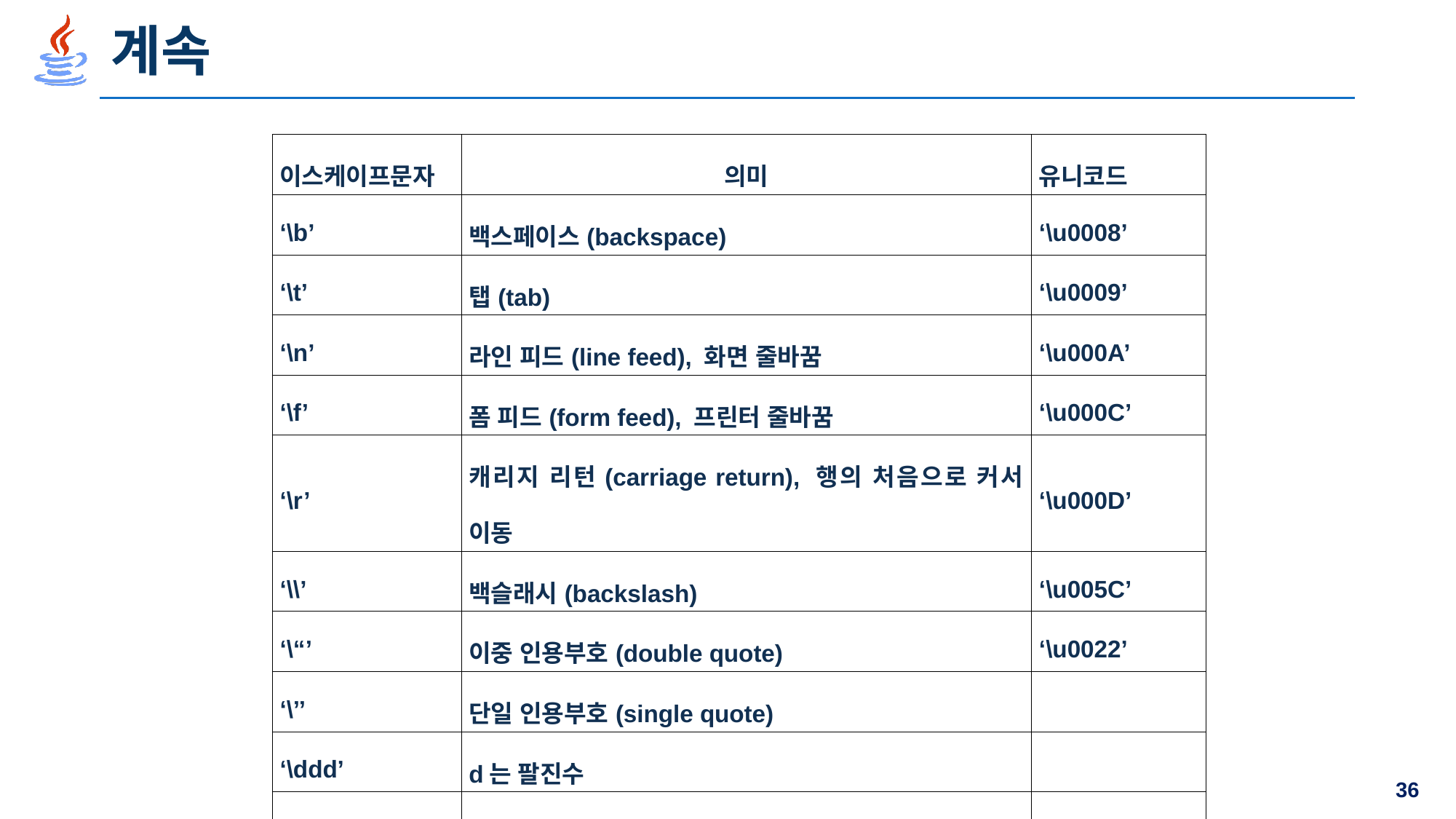

# 계속
| 이스케이프문자 | 의미 | 유니코드 |
| --- | --- | --- |
| ‘\b’ | 백스페이스(backspace) | ‘\u0008’ |
| ‘\t’ | 탭(tab) | ‘\u0009’ |
| ‘\n’ | 라인 피드(line feed), 화면 줄바꿈 | ‘\u000A’ |
| ‘\f’ | 폼 피드(form feed), 프린터 줄바꿈 | ‘\u000C’ |
| ‘\r’ | 캐리지 리턴(carriage return), 행의 처음으로 커서 이동 | ‘\u000D’ |
| ‘\\’ | 백슬래시(backslash) | ‘\u005C’ |
| ‘\“’ | 이중 인용부호(double quote) | ‘\u0022’ |
| ‘\’’ | 단일 인용부호(single quote) |  |
| ‘\ddd’ | d는 팔진수 |  |
| ‘\uxxxx’ | x는 십육진수 |  |
36